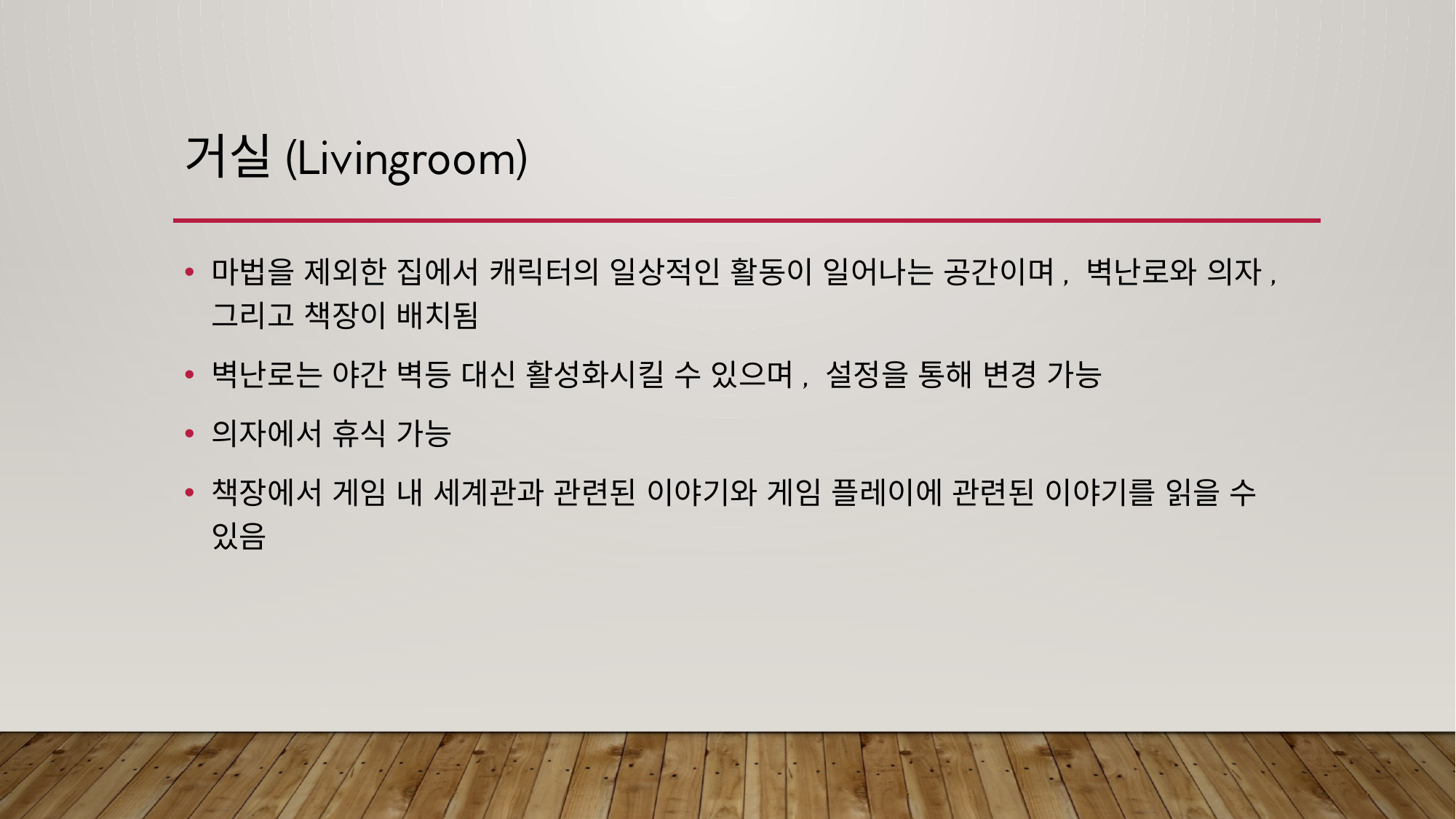

# 거실(Livingroom)
마법을 제외한 집에서 캐릭터의 일상적인 활동이 일어나는 공간이며, 벽난로와 의자, 그리고 책장이 배치됨
벽난로는 야간 벽등 대신 활성화시킬 수 있으며, 설정을 통해 변경 가능
의자에서 휴식 가능
책장에서 게임 내 세계관과 관련된 이야기와 게임 플레이에 관련된 이야기를 읽을 수 있음